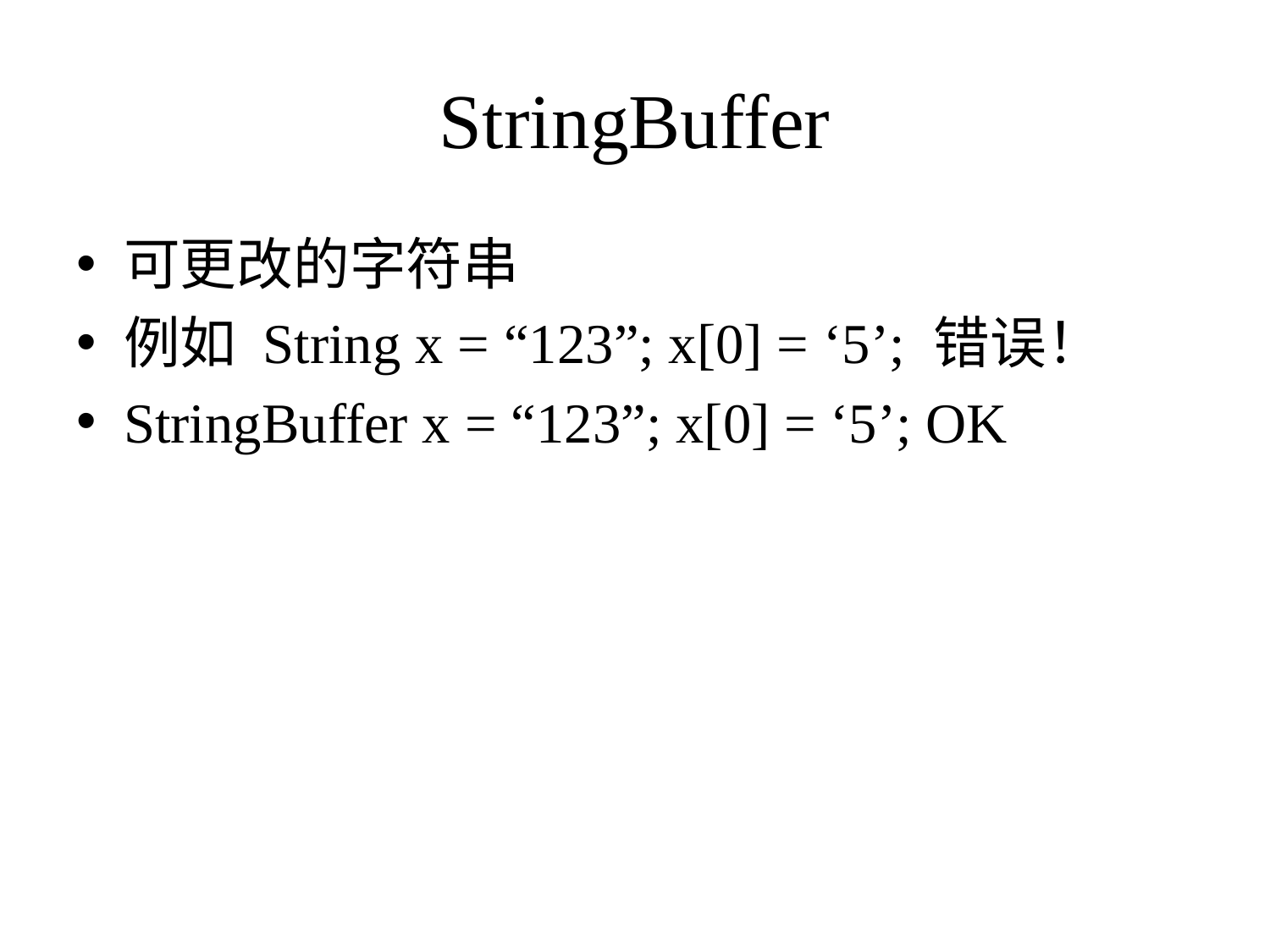

# StringBuffer
可更改的字符串
例如 String x = “123”; x[0] = ‘5’; 错误！
StringBuffer x = “123”; x[0] = ‘5’; OK